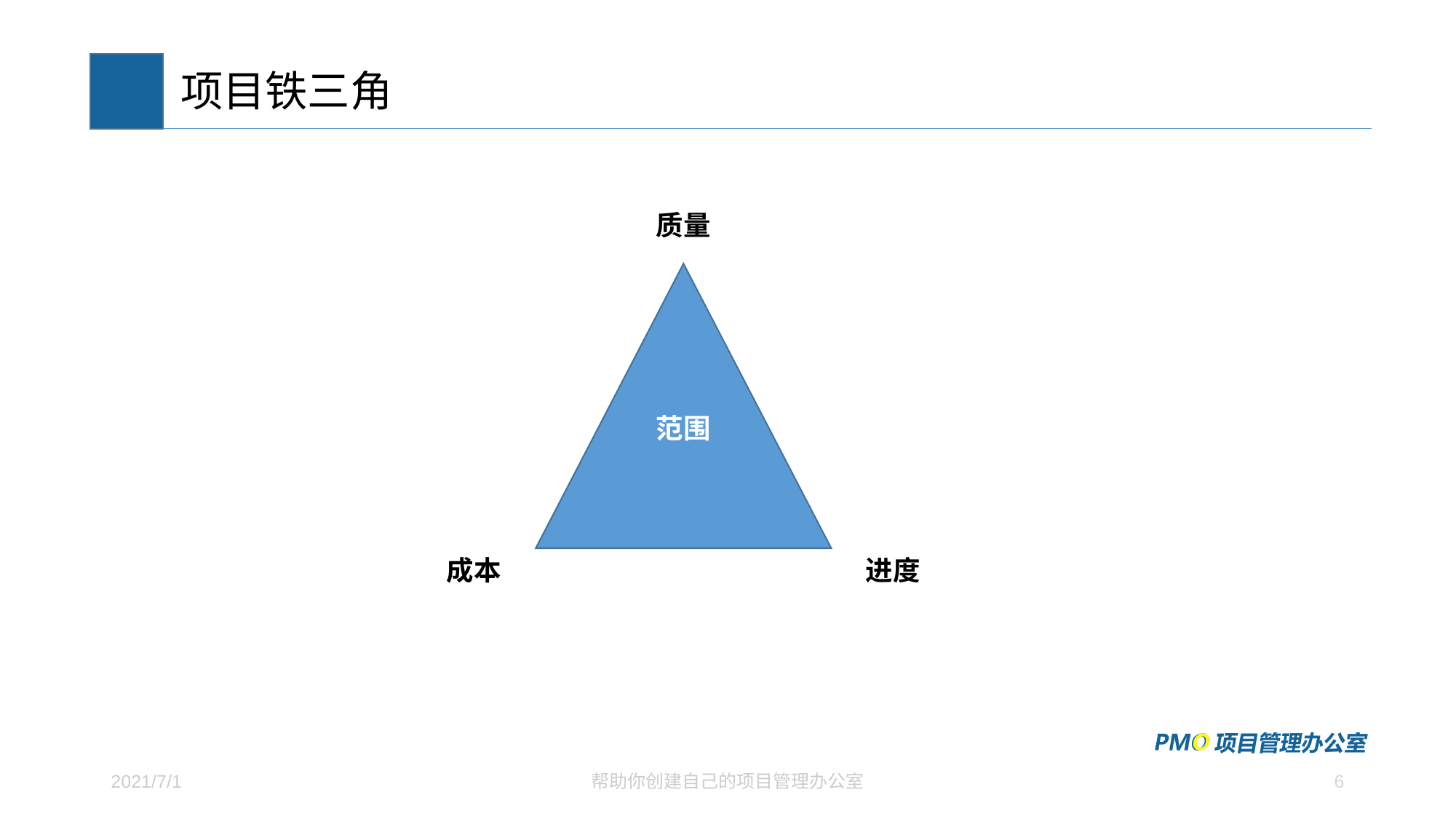

# 项目铁三角
质量

范围
成本
进度
6
2021/7/1
帮助你创建自己的项目管理办公室